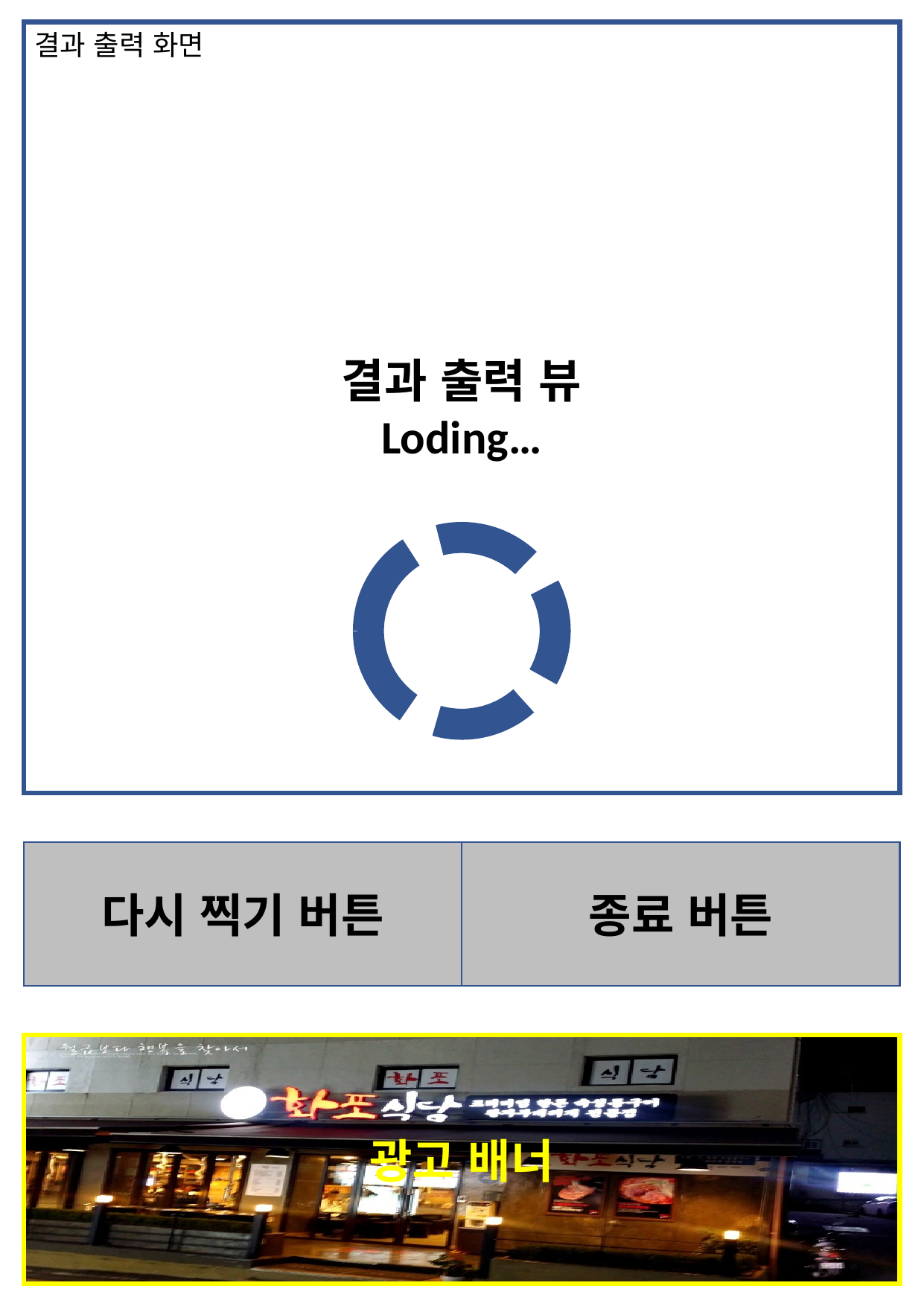

결과 출력 뷰
Loding…
결과 출력 화면

다시 찍기 버튼
종료 버튼
광고 배너